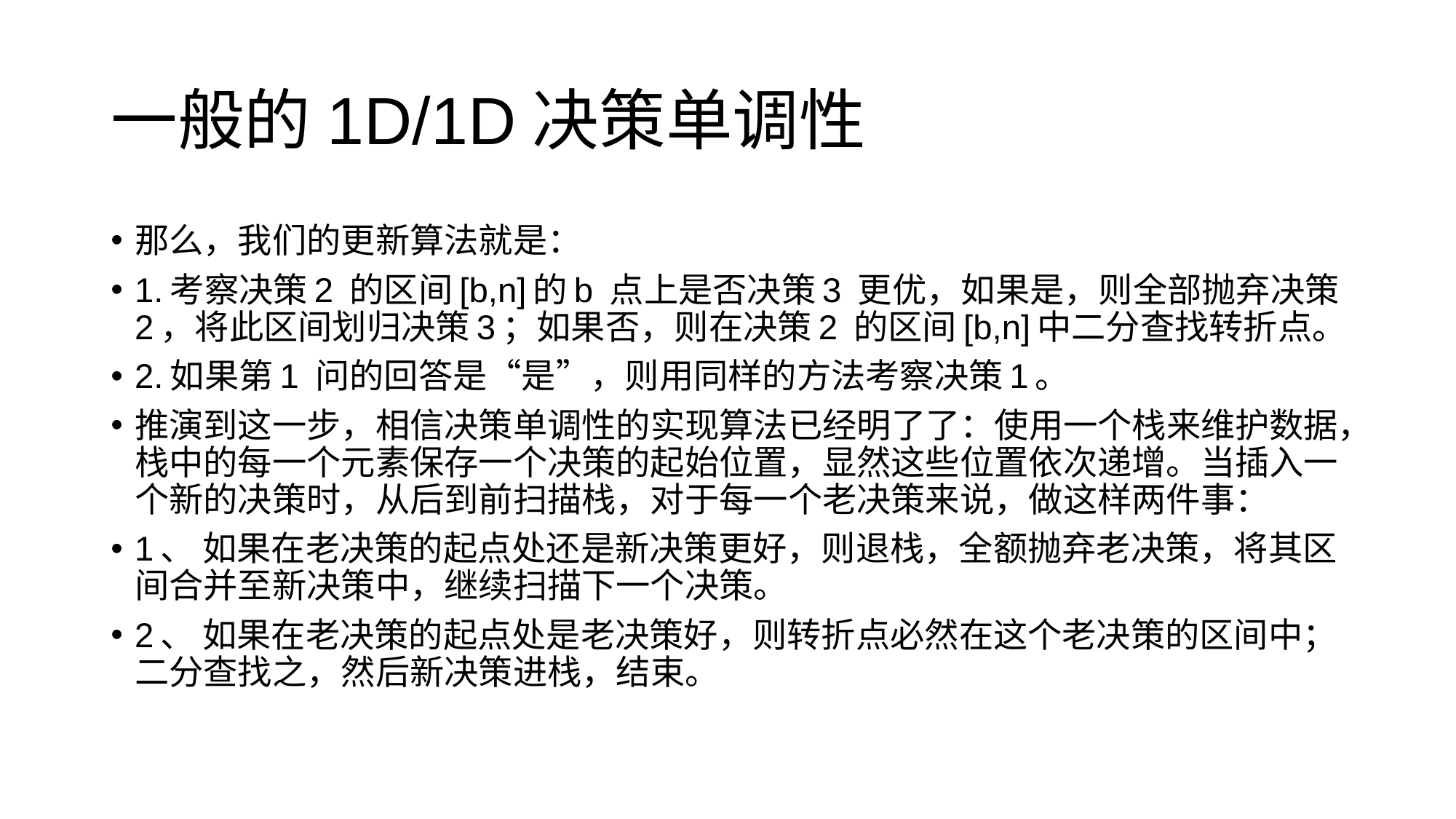

# 一般的1D/1D决策单调性
那么，我们的更新算法就是：
1.考察决策2 的区间[b,n]的b 点上是否决策3 更优，如果是，则全部抛弃决策2，将此区间划归决策3；如果否，则在决策2 的区间[b,n]中二分查找转折点。
2.如果第1 问的回答是“是”，则用同样的方法考察决策1。
推演到这一步，相信决策单调性的实现算法已经明了了：使用一个栈来维护数据，栈中的每一个元素保存一个决策的起始位置，显然这些位置依次递增。当插入一个新的决策时，从后到前扫描栈，对于每一个老决策来说，做这样两件事：
1、 如果在老决策的起点处还是新决策更好，则退栈，全额抛弃老决策，将其区间合并至新决策中，继续扫描下一个决策。
2、 如果在老决策的起点处是老决策好，则转折点必然在这个老决策的区间中；二分查找之，然后新决策进栈，结束。